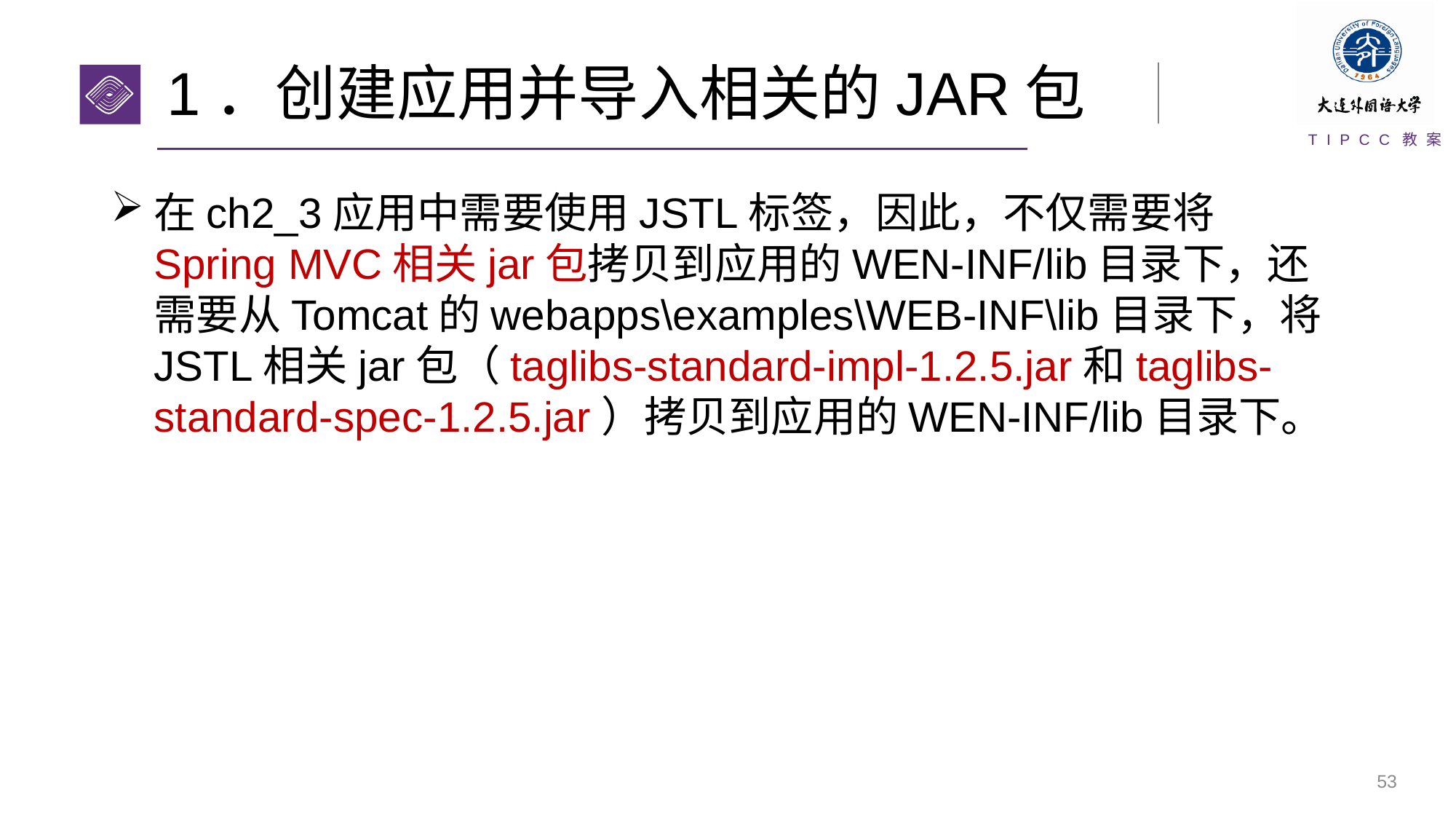

# 1．创建应用并导入相关的JAR包
在ch2_3应用中需要使用JSTL标签，因此，不仅需要将Spring MVC相关jar包拷贝到应用的WEN-INF/lib目录下，还需要从Tomcat的webapps\examples\WEB-INF\lib目录下，将JSTL相关jar包（taglibs-standard-impl-1.2.5.jar和taglibs-standard-spec-1.2.5.jar）拷贝到应用的WEN-INF/lib目录下。
53